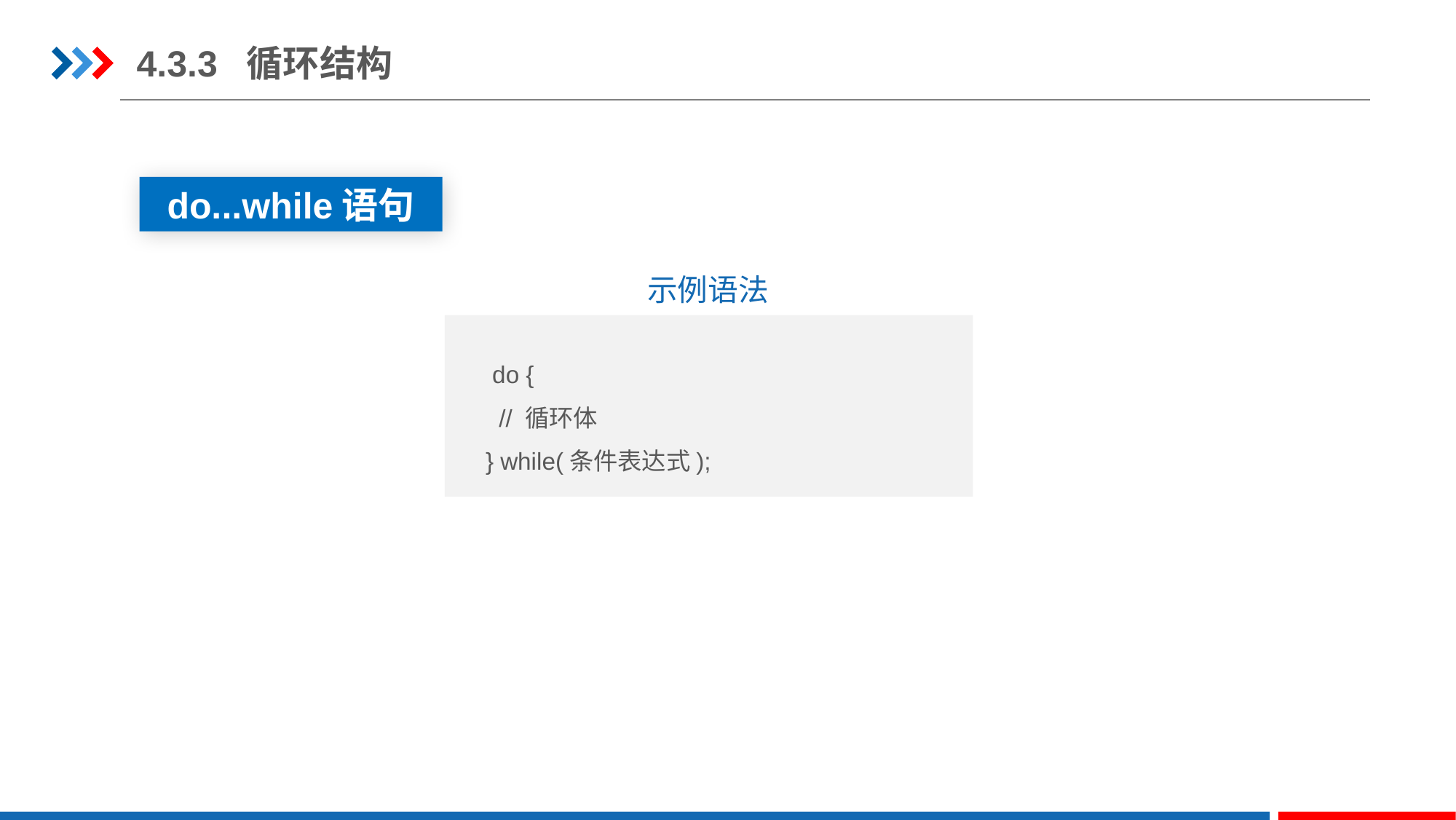

4.3.3  循环结构
do...while语句
示例语法

 do {
  // 循环体
} while(条件表达式);